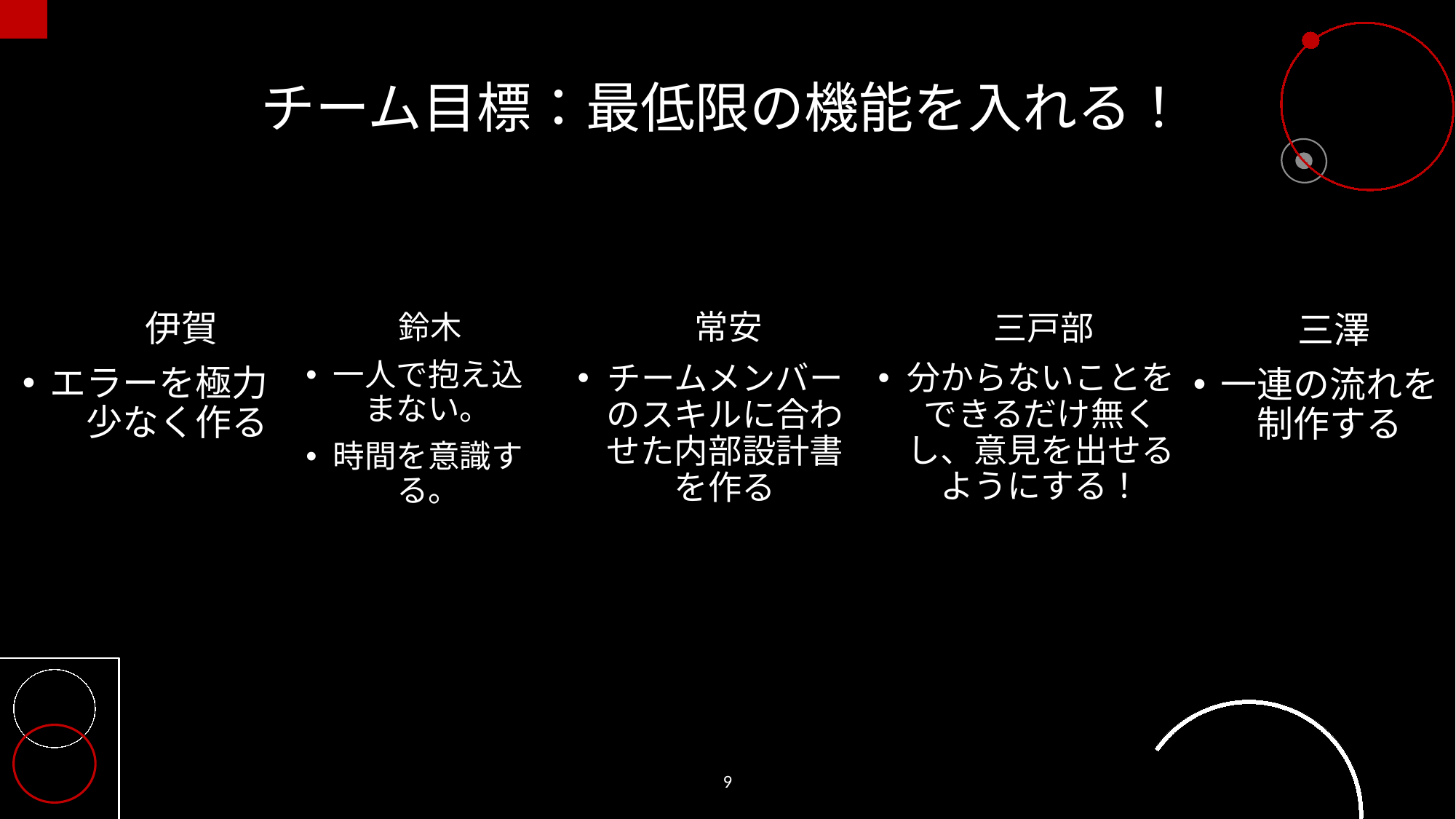

チーム目標：最低限の機能を入れる！
　伊賀
エラーを極力　少なく作る
　常安
チームメンバーのスキルに合わせた内部設計書を作る
　三戸部
分からないことをできるだけ無くし、意見を出せるようにする！
　鈴木
一人で抱え込まない。
時間を意識する。
　三澤
一連の流れを制作する

9